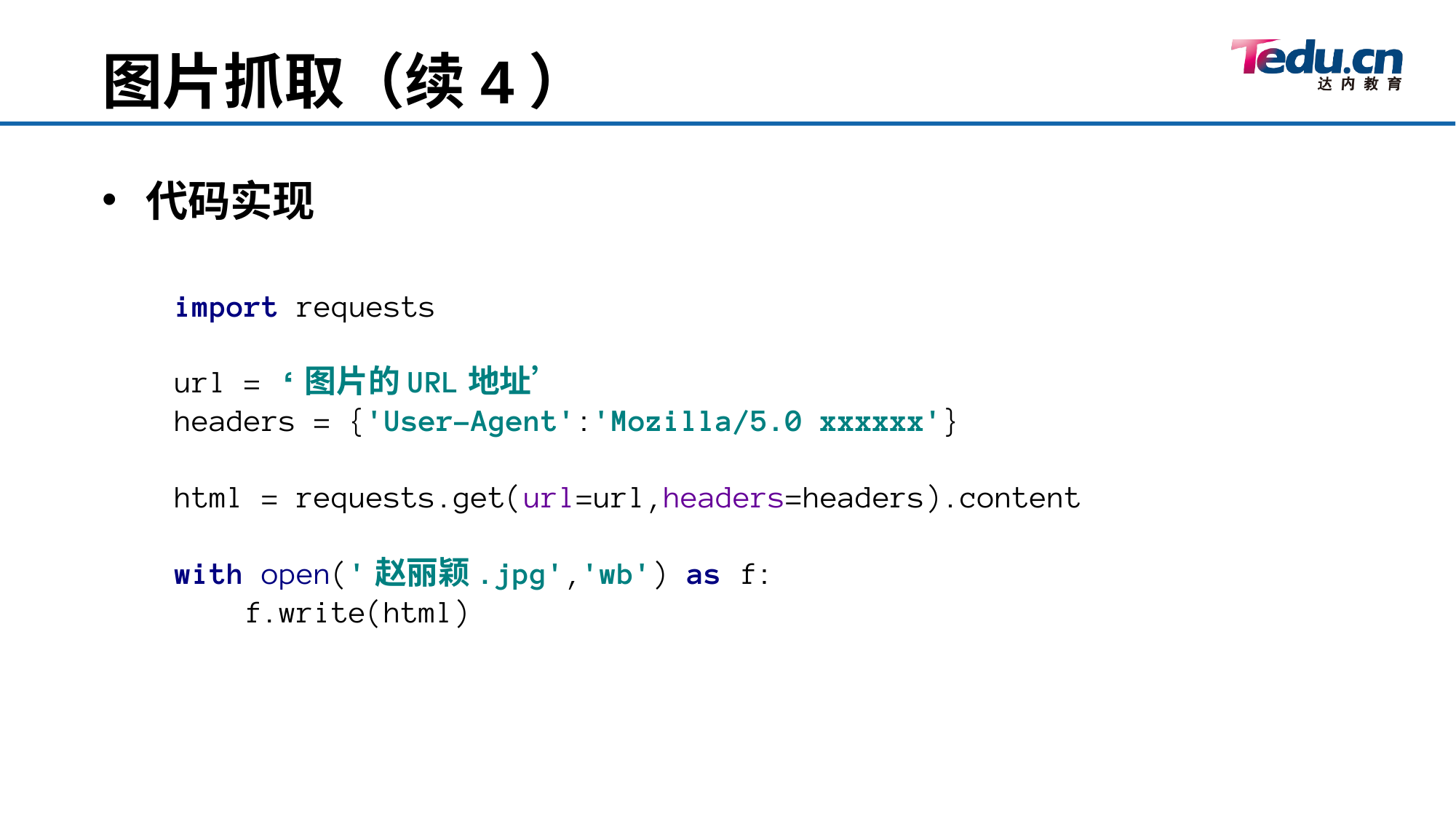

图片抓取（续4）
代码实现

import requests
url = ‘图片的URL地址’
headers = {'User-Agent':'Mozilla/5.0 xxxxxx'}
html = requests.get(url=url,headers=headers).content
with open('赵丽颖.jpg','wb') as f:
    f.write(html)